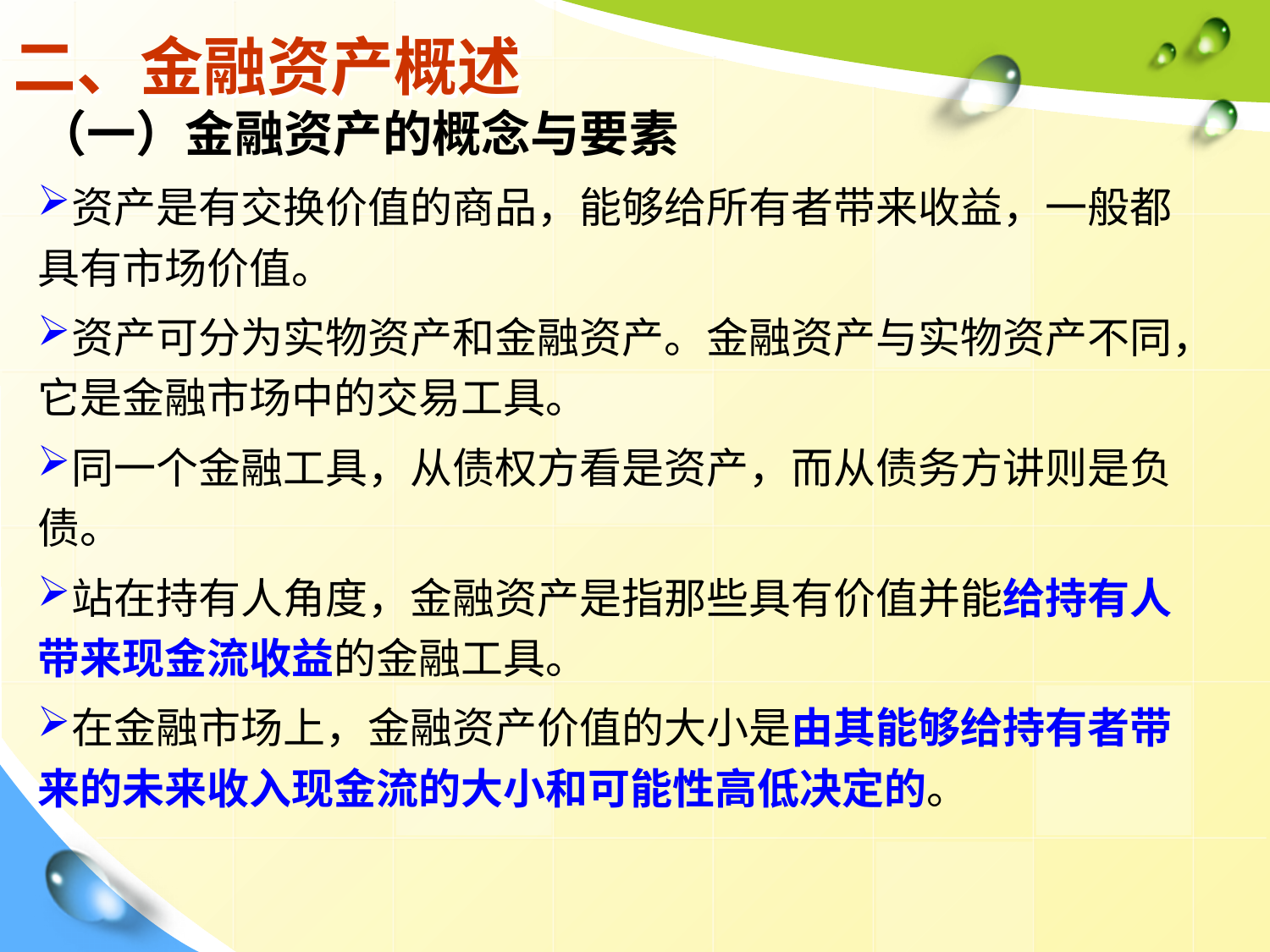

# 二、金融资产概述
（一）金融资产的概念与要素
资产是有交换价值的商品，能够给所有者带来收益，一般都具有市场价值。
资产可分为实物资产和金融资产。金融资产与实物资产不同，它是金融市场中的交易工具。
同一个金融工具，从债权方看是资产，而从债务方讲则是负债。
站在持有人角度，金融资产是指那些具有价值并能给持有人带来现金流收益的金融工具。
在金融市场上，金融资产价值的大小是由其能够给持有者带来的未来收入现金流的大小和可能性高低决定的。